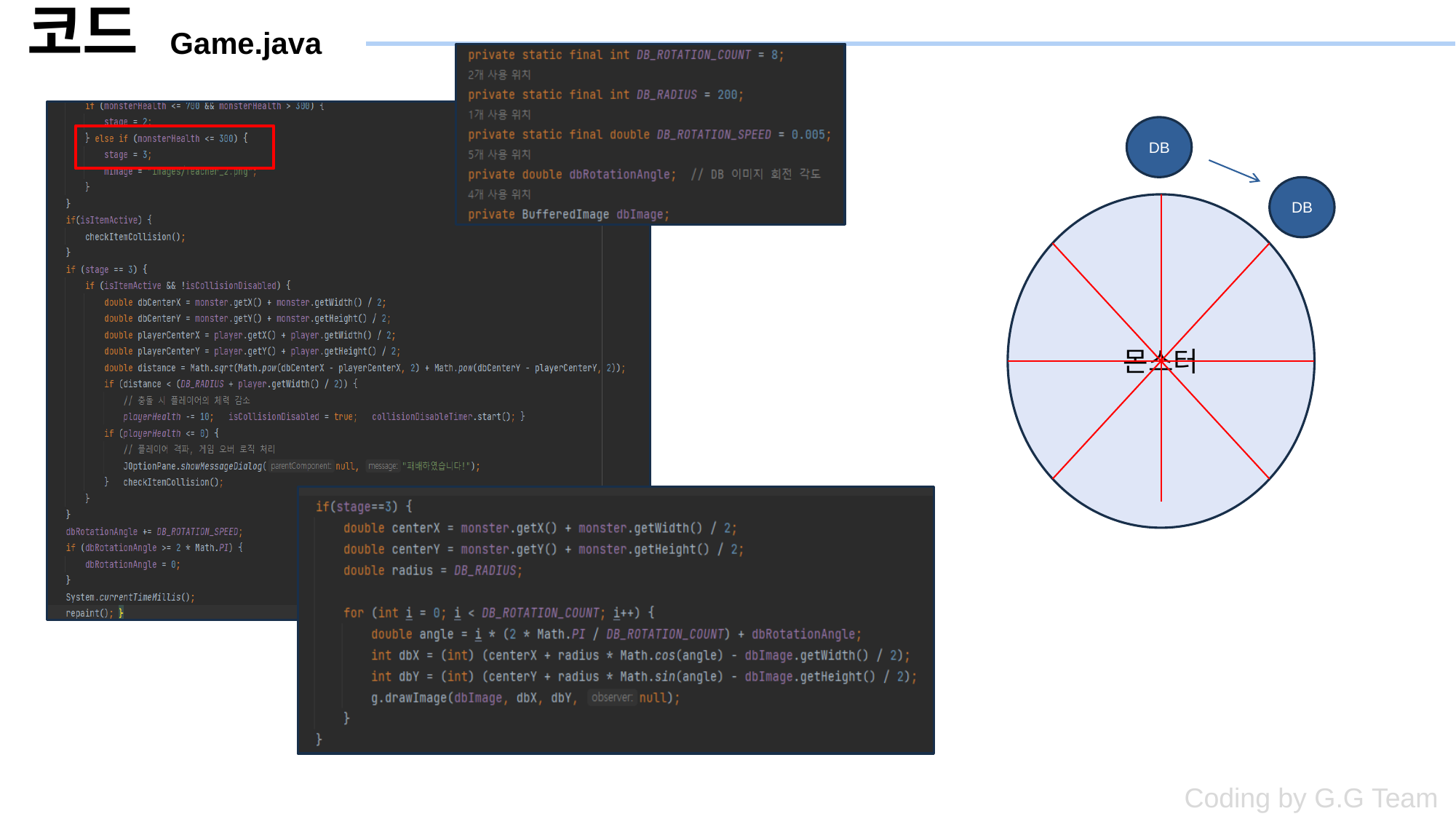

코드 Game.java

DB

DB
몬스터

Coding by G.G Team